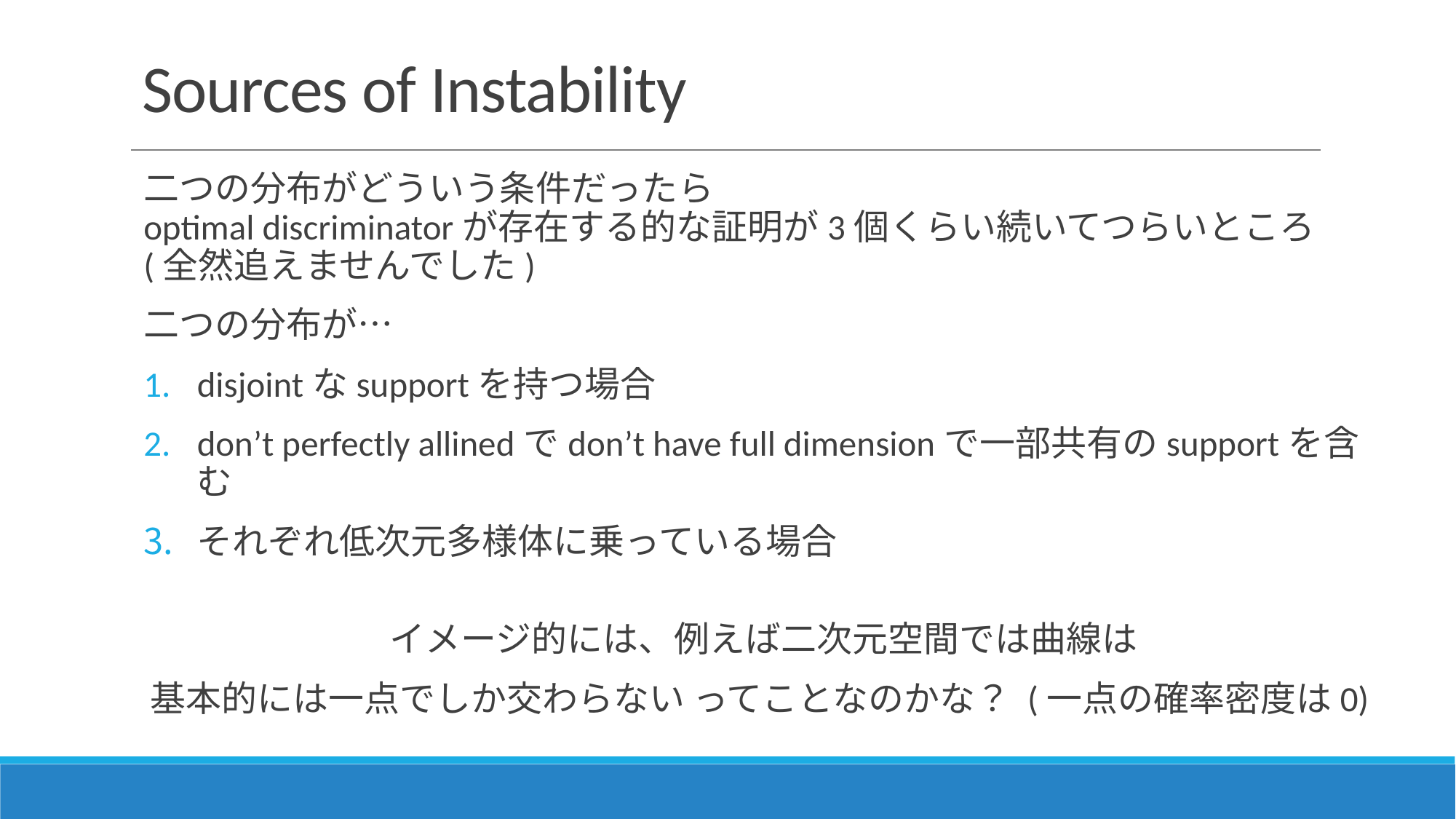

# Sources of Instability
二つの分布がどういう条件だったら
optimal discriminatorが存在する的な証明が3個くらい続いてつらいところ
(全然追えませんでした)
二つの分布が…
disjointなsupportを持つ場合
don’t perfectly allinedでdon’t have full dimensionで一部共有のsupportを含む
それぞれ低次元多様体に乗っている場合
イメージ的には、例えば二次元空間では曲線は
基本的には一点でしか交わらない ってことなのかな？ (一点の確率密度は0)